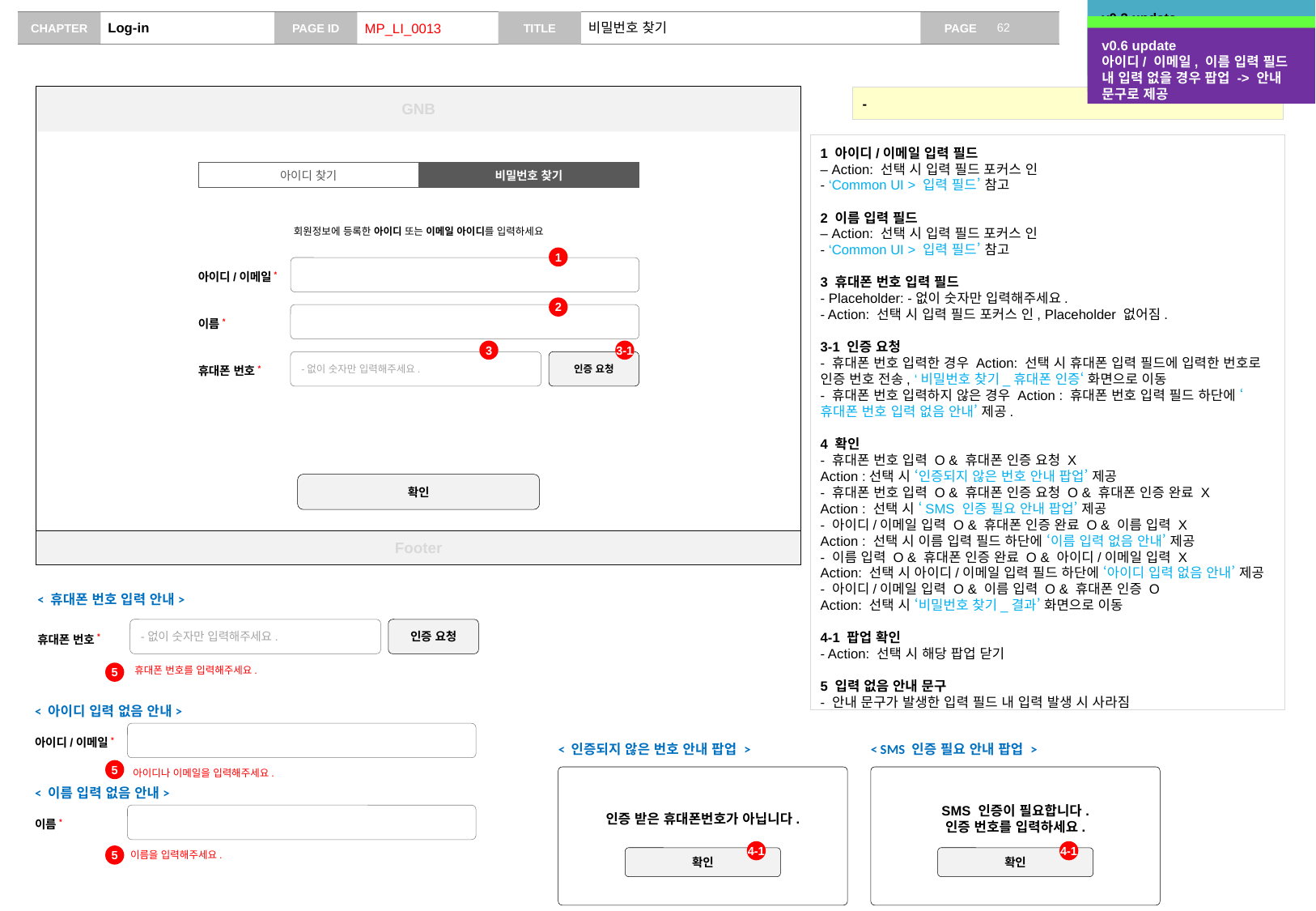

v0.3 update
화면 추가
# Log-in
MP_LI_0013
비밀번호 찾기
v0.5 update
3-2 안내 문구 사라지는 시점 정의 추가
v0.6 update
아이디/ 이메일, 이름 입력 필드 내 입력 없을 경우 팝업 -> 안내 문구로 제공
GNB

-
1 아이디/이메일 입력 필드
– Action: 선택 시 입력 필드 포커스 인
- ‘Common UI > 입력 필드’ 참고

2 이름 입력 필드
– Action: 선택 시 입력 필드 포커스 인
- ‘Common UI > 입력 필드’ 참고

3 휴대폰 번호 입력 필드
- Placeholder: -없이 숫자만 입력해주세요.
- Action: 선택 시 입력 필드 포커스 인, Placeholder 없어짐.

3-1 인증 요청
- 휴대폰 번호 입력한 경우 Action: 선택 시 휴대폰 입력 필드에 입력한 번호로 인증 번호 전송, ‘비밀번호 찾기_휴대폰 인증‘ 화면으로 이동
- 휴대폰 번호 입력하지 않은 경우 Action : 휴대폰 번호 입력 필드 하단에 ‘휴대폰 번호 입력 없음 안내’ 제공.

4 확인
- 휴대폰 번호 입력 O & 휴대폰 인증 요청 X
Action :선택 시 ‘인증되지 않은 번호 안내 팝업’ 제공
- 휴대폰 번호 입력 O & 휴대폰 인증 요청 O & 휴대폰 인증 완료 X
Action : 선택 시 ‘SMS 인증 필요 안내 팝업’ 제공
- 아이디/이메일 입력 O & 휴대폰 인증 완료 O & 이름 입력 X
Action : 선택 시 이름 입력 필드 하단에 ‘이름 입력 없음 안내’ 제공
- 이름 입력 O & 휴대폰 인증 완료 O & 아이디/이메일 입력 X
Action: 선택 시 아이디/이메일 입력 필드 하단에 ‘아이디 입력 없음 안내’ 제공
- 아이디/이메일 입력 O & 이름 입력 O & 휴대폰 인증 O
Action: 선택 시 ‘비밀번호 찾기_결과’ 화면으로 이동

4-1 팝업 확인
- Action: 선택 시 해당 팝업 닫기

5 입력 없음 안내 문구
- 안내 문구가 발생한 입력 필드 내 입력 발생 시 사라짐
아이디 찾기
비밀번호 찾기
회원정보에 등록한 아이디 또는 이메일 아이디를 입력하세요
1

아이디/이메일*
2

이름*
3
3-1
-없이 숫자만 입력해주세요.
인증 요청
휴대폰 번호*
확인
Footer
< 휴대폰 번호 입력 안내>
-없이 숫자만 입력해주세요.
인증 요청
휴대폰 번호*
5
휴대폰 번호를 입력해주세요.
< 아이디 입력 없음 안내>

아이디/이메일*
아이디나 이메일을 입력해주세요.
< 이름 입력 없음 안내>

이름*
이름을 입력해주세요.
< 인증되지 않은 번호 안내 팝업 >
< SMS 인증 필요 안내 팝업 >

인증 받은 휴대폰번호가 아닙니다.
4-1
4-1
확인

SMS 인증이 필요합니다.
인증 번호를 입력하세요.
확인
5
5